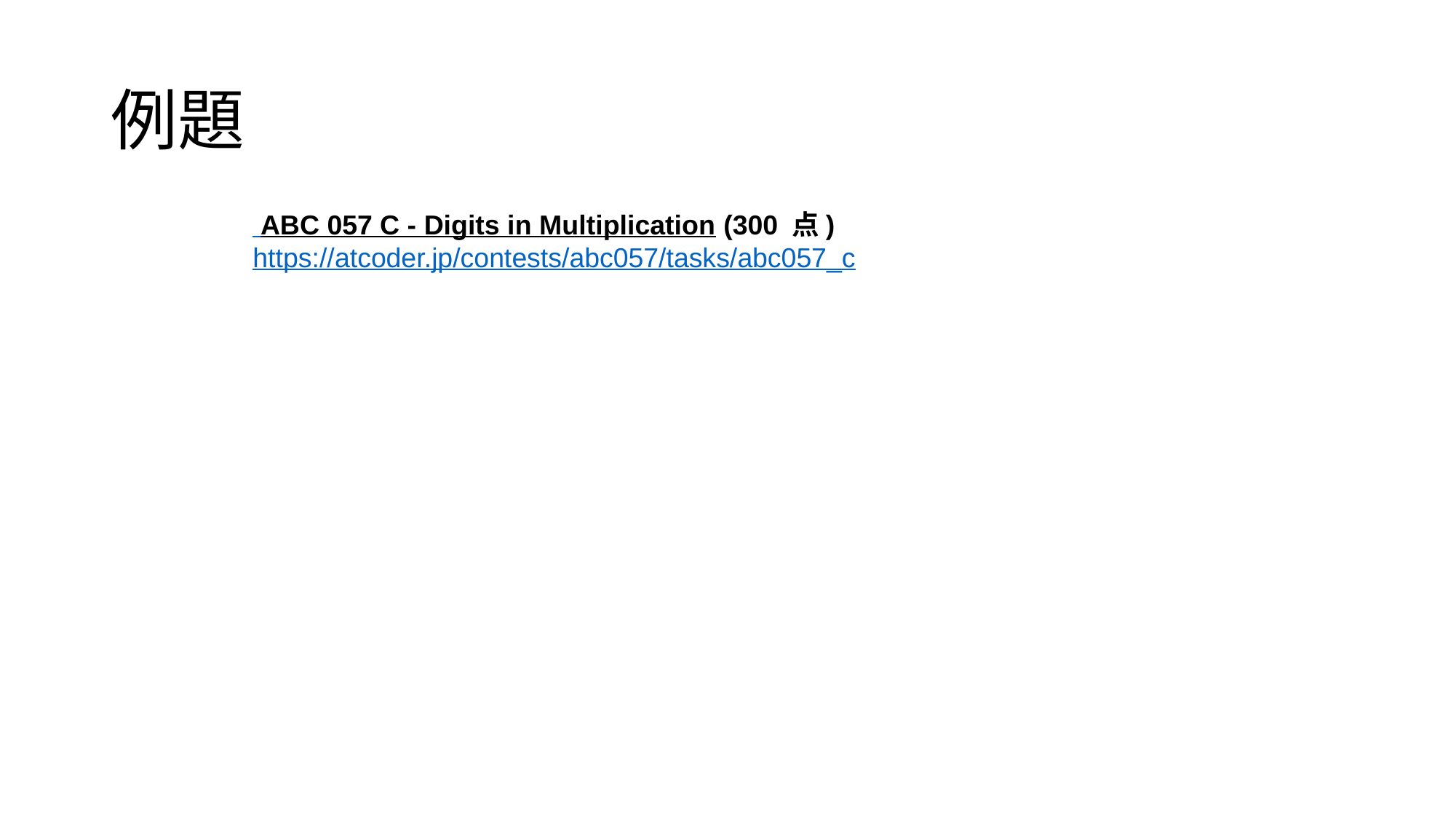

# 例題
 ABC 057 C - Digits in Multiplication (300 点)
https://atcoder.jp/contests/abc057/tasks/abc057_c